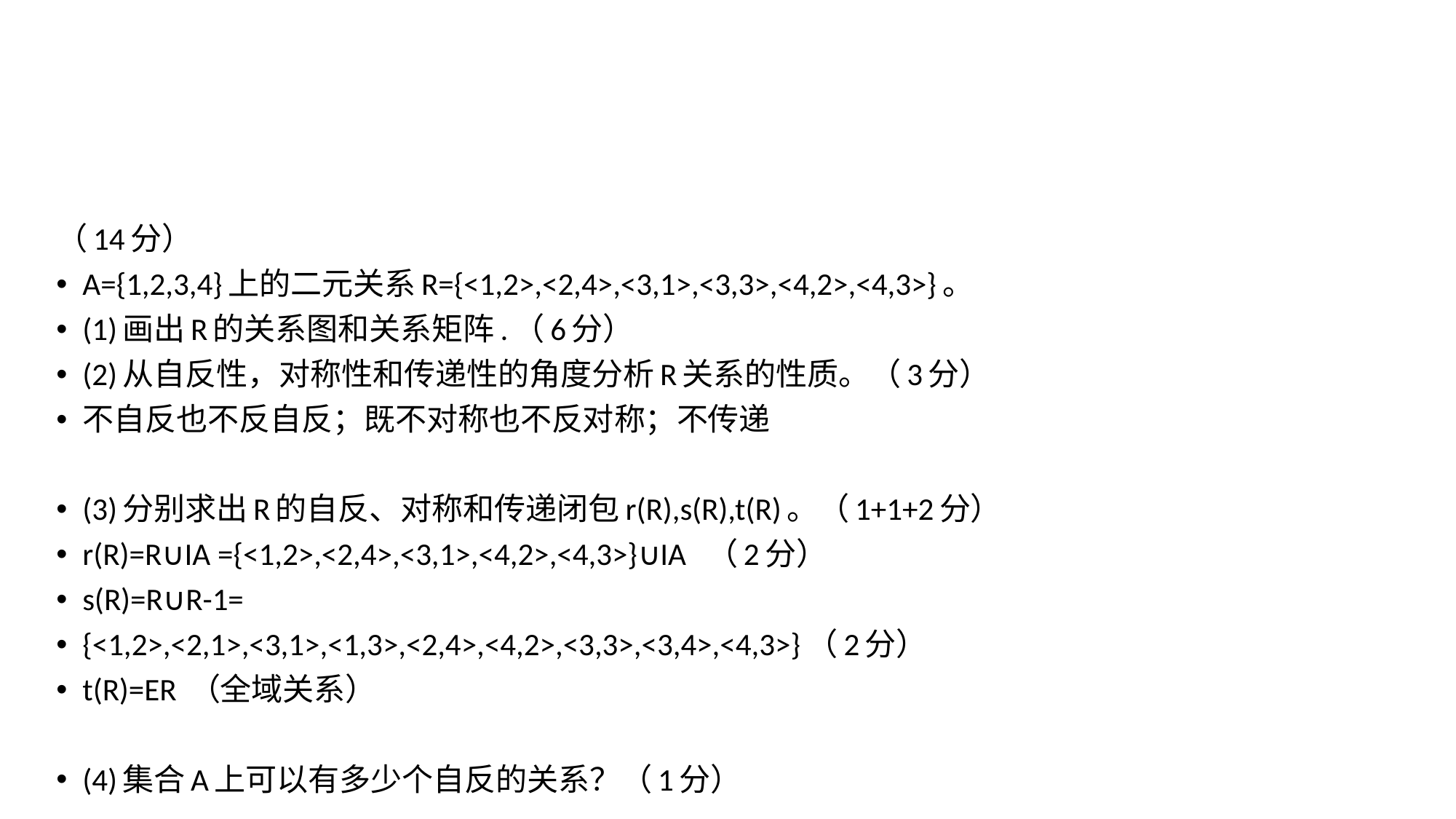

#
（14分）
A={1,2,3,4}上的二元关系R={<1,2>,<2,4>,<3,1>,<3,3>,<4,2>,<4,3>}。
(1)画出R的关系图和关系矩阵.（6分）
(2)从自反性，对称性和传递性的角度分析R关系的性质。（3分）
不自反也不反自反；既不对称也不反对称；不传递

(3)分别求出R的自反、对称和传递闭包r(R),s(R),t(R)。（1+1+2分）
r(R)=R∪IA ={<1,2>,<2,4>,<3,1>,<4,2>,<4,3>}∪IA  （2分）
s(R)=R∪R-1=
{<1,2>,<2,1>,<3,1>,<1,3>,<2,4>,<4,2>,<3,3>,<3,4>,<4,3>}（2分）
t(R)=ER （全域关系）

(4)集合A上可以有多少个自反的关系？（1分）